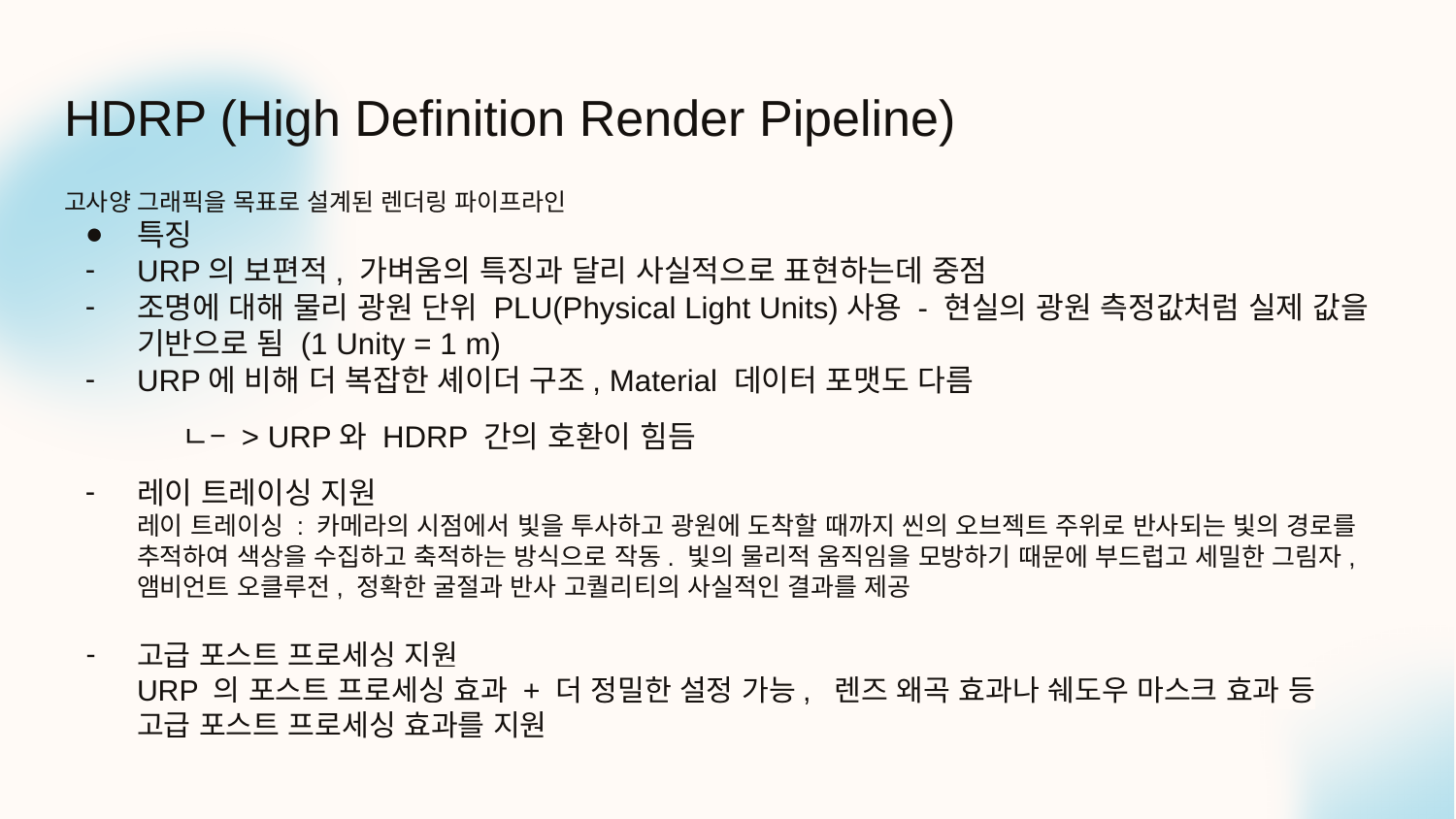

HDRP (High Definition Render Pipeline)
고사양 그래픽을 목표로 설계된 렌더링 파이프라인
특징
URP의 보편적, 가벼움의 특징과 달리 사실적으로 표현하는데 중점
조명에 대해 물리 광원 단위 PLU(Physical Light Units)사용 - 현실의 광원 측정값처럼 실제 값을 기반으로 됨 (1 Unity = 1 m)
URP에 비해 더 복잡한 셰이더 구조, Material 데이터 포맷도 다름
             ㄴ– > URP와 HDRP 간의 호환이 힘듬
레이 트레이싱 지원
레이 트레이싱 : 카메라의 시점에서 빛을 투사하고 광원에 도착할 때까지 씬의 오브젝트 주위로 반사되는 빛의 경로를 추적하여 색상을 수집하고 축적하는 방식으로 작동. 빛의 물리적 움직임을 모방하기 때문에 부드럽고 세밀한 그림자, 앰비언트 오클루전, 정확한 굴절과 반사 고퀄리티의 사실적인 결과를 제공

고급 포스트 프로세싱 지원
URP 의 포스트 프로세싱 효과 + 더 정밀한 설정 가능,  렌즈 왜곡 효과나 쉐도우 마스크 효과 등
고급 포스트 프로세싱 효과를 지원